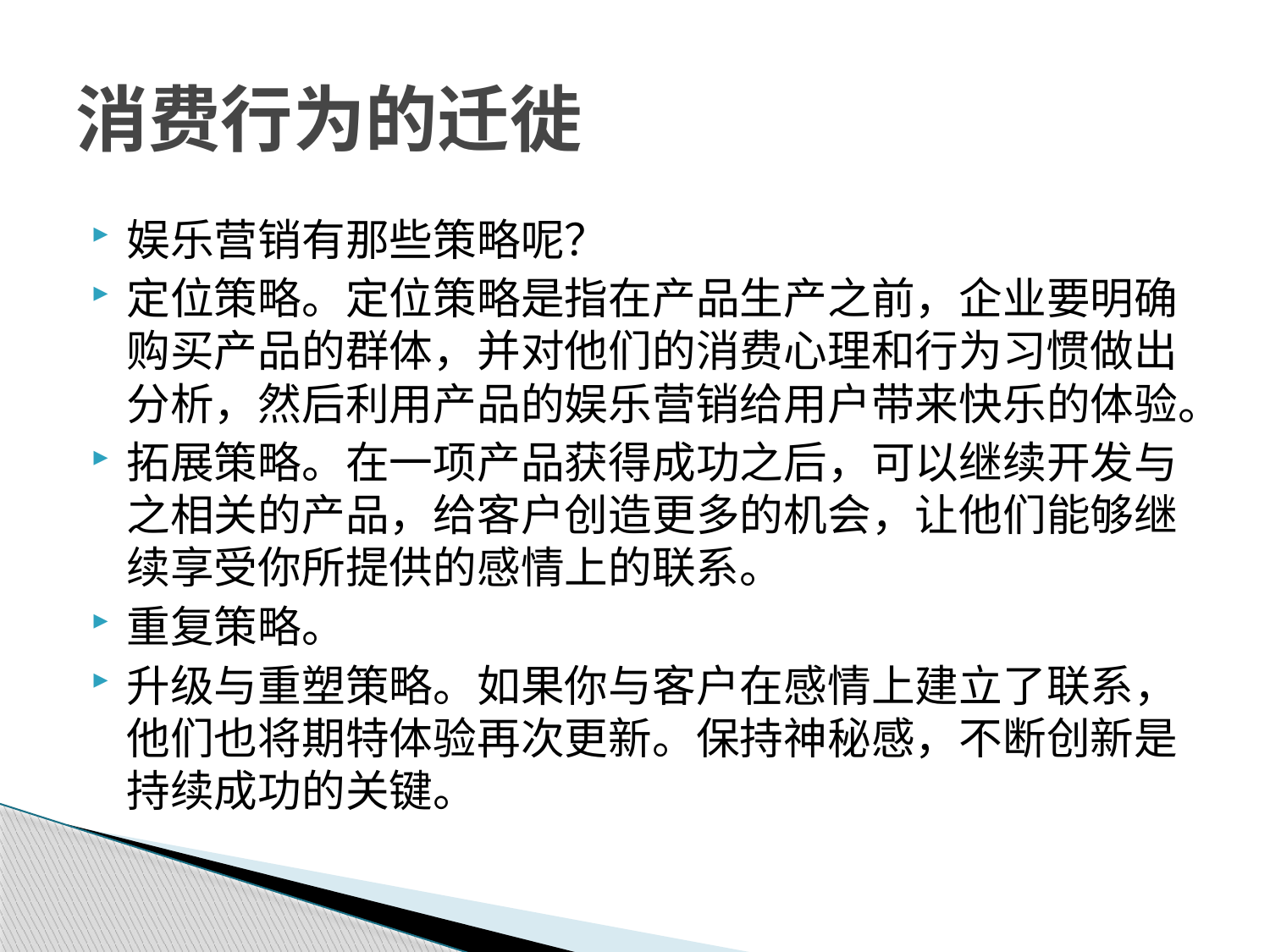

# 消费行为的迁徙
娱乐营销有那些策略呢？
定位策略。定位策略是指在产品生产之前，企业要明确购买产品的群体，并对他们的消费心理和行为习惯做出分析，然后利用产品的娱乐营销给用户带来快乐的体验。
拓展策略。在一项产品获得成功之后，可以继续开发与之相关的产品，给客户创造更多的机会，让他们能够继续享受你所提供的感情上的联系。
重复策略。
升级与重塑策略。如果你与客户在感情上建立了联系，他们也将期特体验再次更新。保持神秘感，不断创新是持续成功的关键。